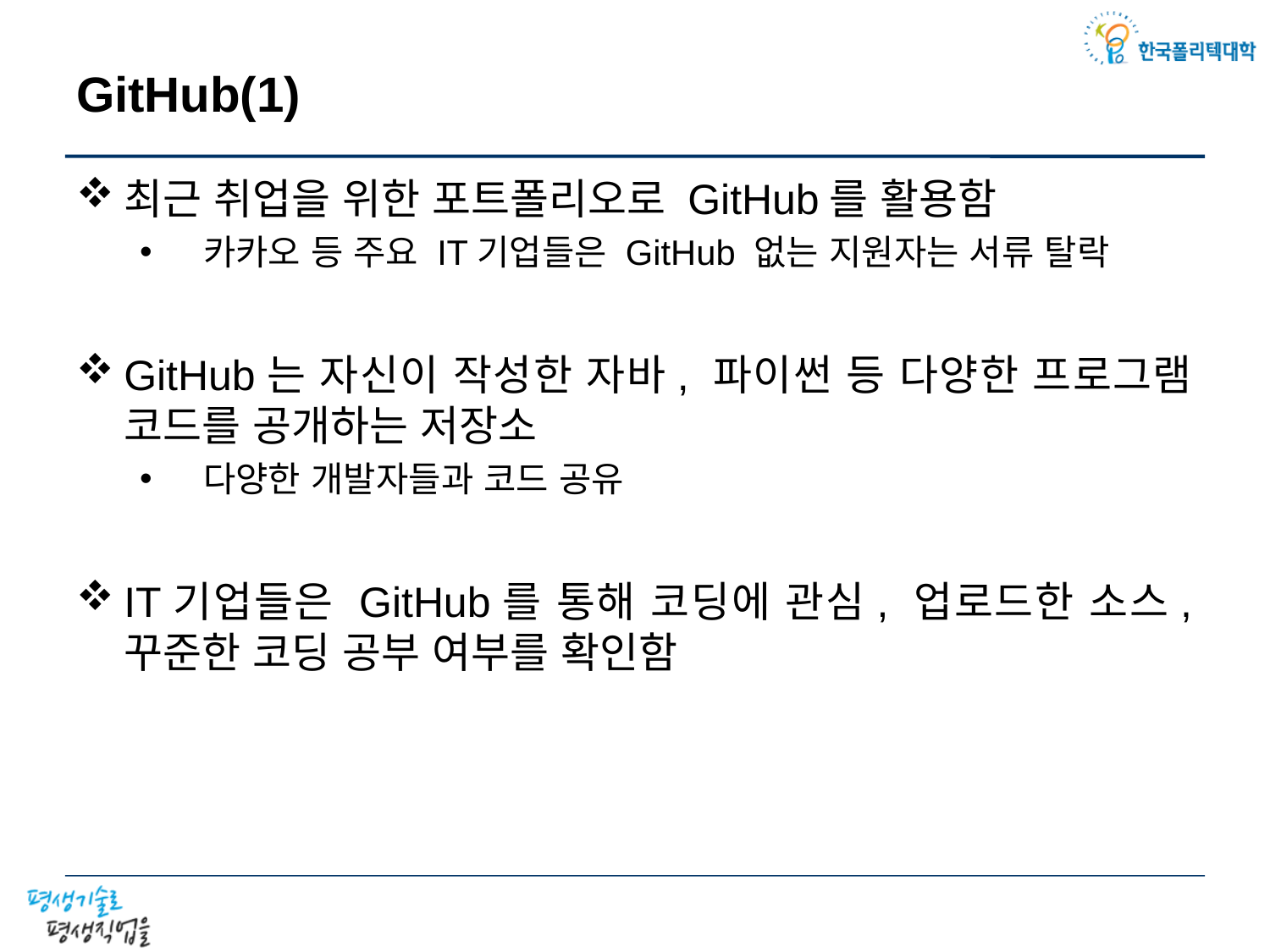

# GitHub(1)
최근 취업을 위한 포트폴리오로 GitHub를 활용함
카카오 등 주요 IT기업들은 GitHub 없는 지원자는 서류 탈락

GitHub는 자신이 작성한 자바, 파이썬 등 다양한 프로그램 코드를 공개하는 저장소
다양한 개발자들과 코드 공유

IT기업들은 GitHub를 통해 코딩에 관심, 업로드한 소스, 꾸준한 코딩 공부 여부를 확인함